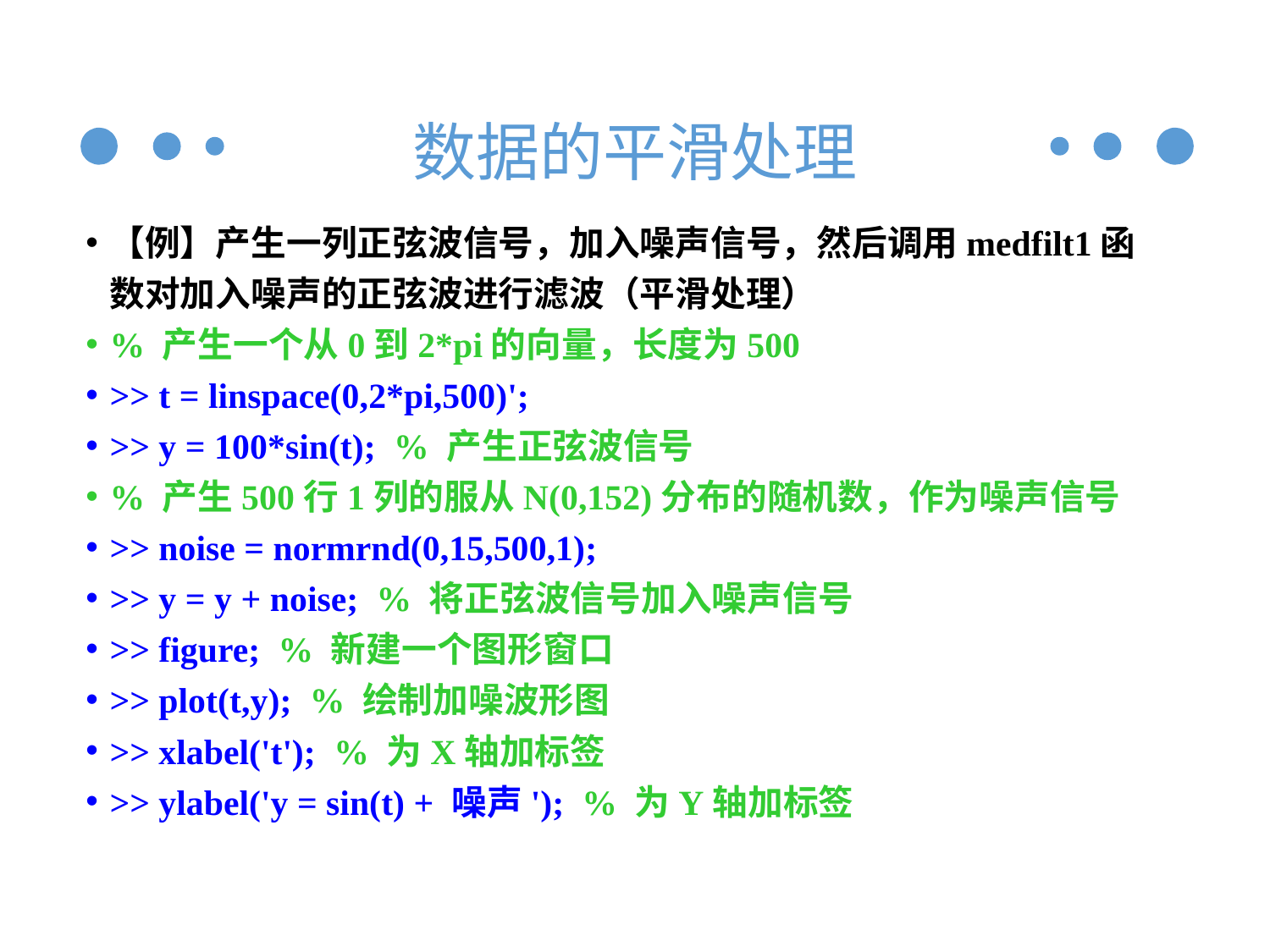

# 数据的平滑处理
【例】产生一列正弦波信号，加入噪声信号，然后调用medfilt1函数对加入噪声的正弦波进行滤波（平滑处理）
% 产生一个从0到2*pi的向量，长度为500
>> t = linspace(0,2*pi,500)';
>> y = 100*sin(t);  % 产生正弦波信号
% 产生500行1列的服从N(0,152)分布的随机数，作为噪声信号
>> noise = normrnd(0,15,500,1);
>> y = y + noise;  % 将正弦波信号加入噪声信号
>> figure;  % 新建一个图形窗口
>> plot(t,y);  % 绘制加噪波形图
>> xlabel('t');  % 为X轴加标签
>> ylabel('y = sin(t) + 噪声');  % 为Y轴加标签